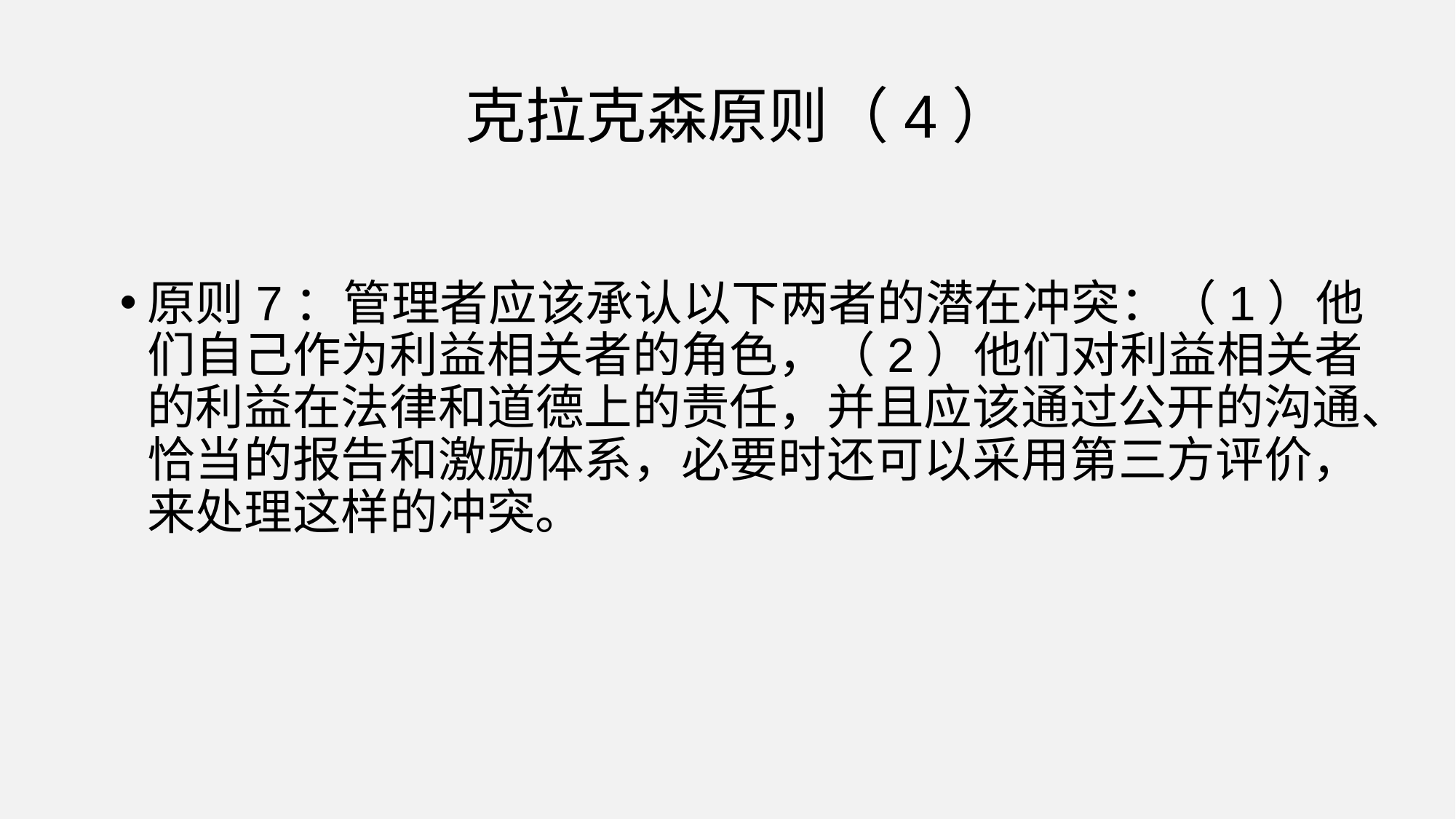

# 克拉克森原则（4）
原则7：管理者应该承认以下两者的潜在冲突：（1）他们自己作为利益相关者的角色，（2）他们对利益相关者的利益在法律和道德上的责任，并且应该通过公开的沟通、恰当的报告和激励体系，必要时还可以采用第三方评价，来处理这样的冲突。